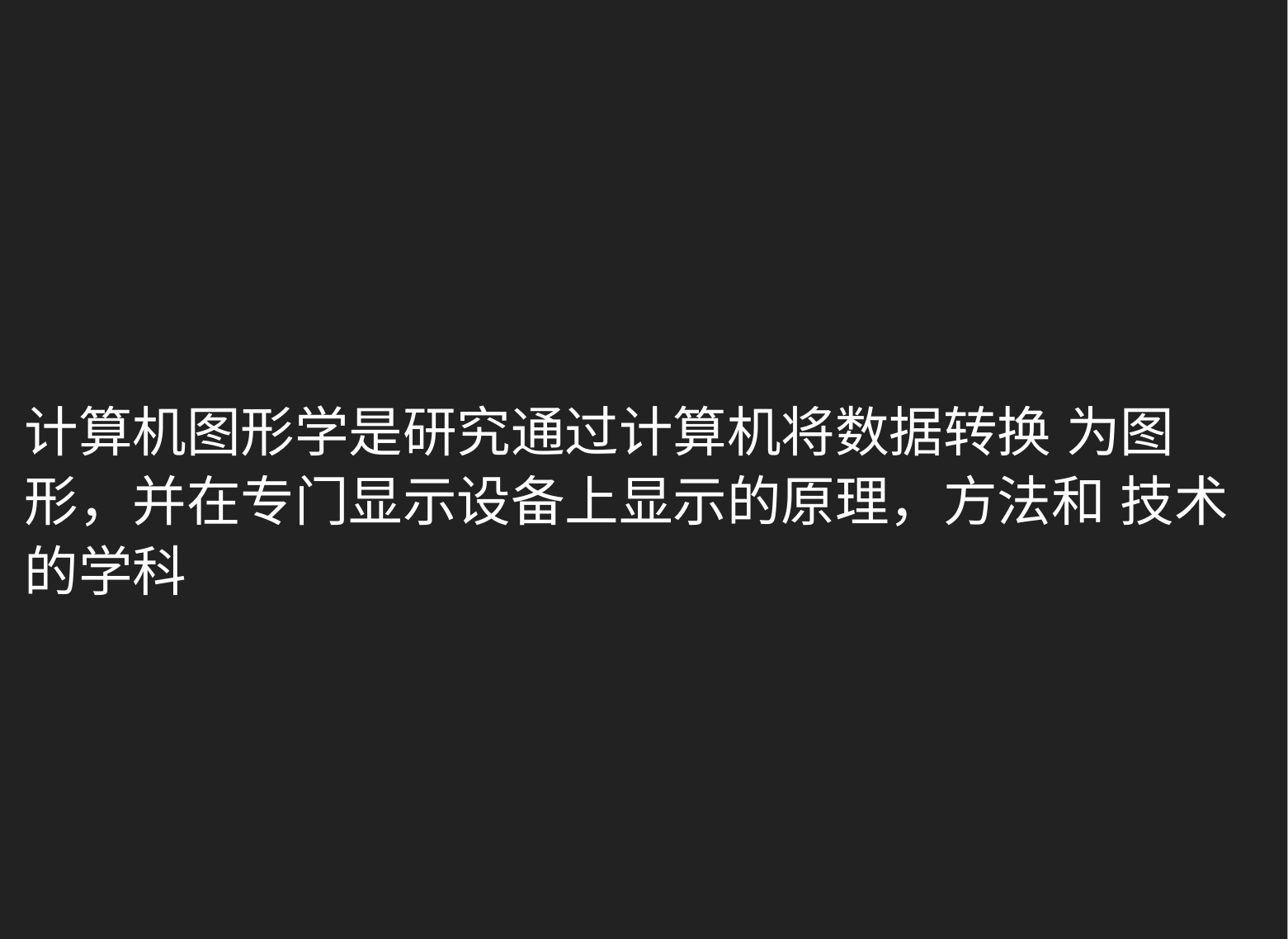

计算机图形学是研究通过计算机将数据转换 为图
形，并在专门显示设备上显示的原理，方法和 技术
的学科